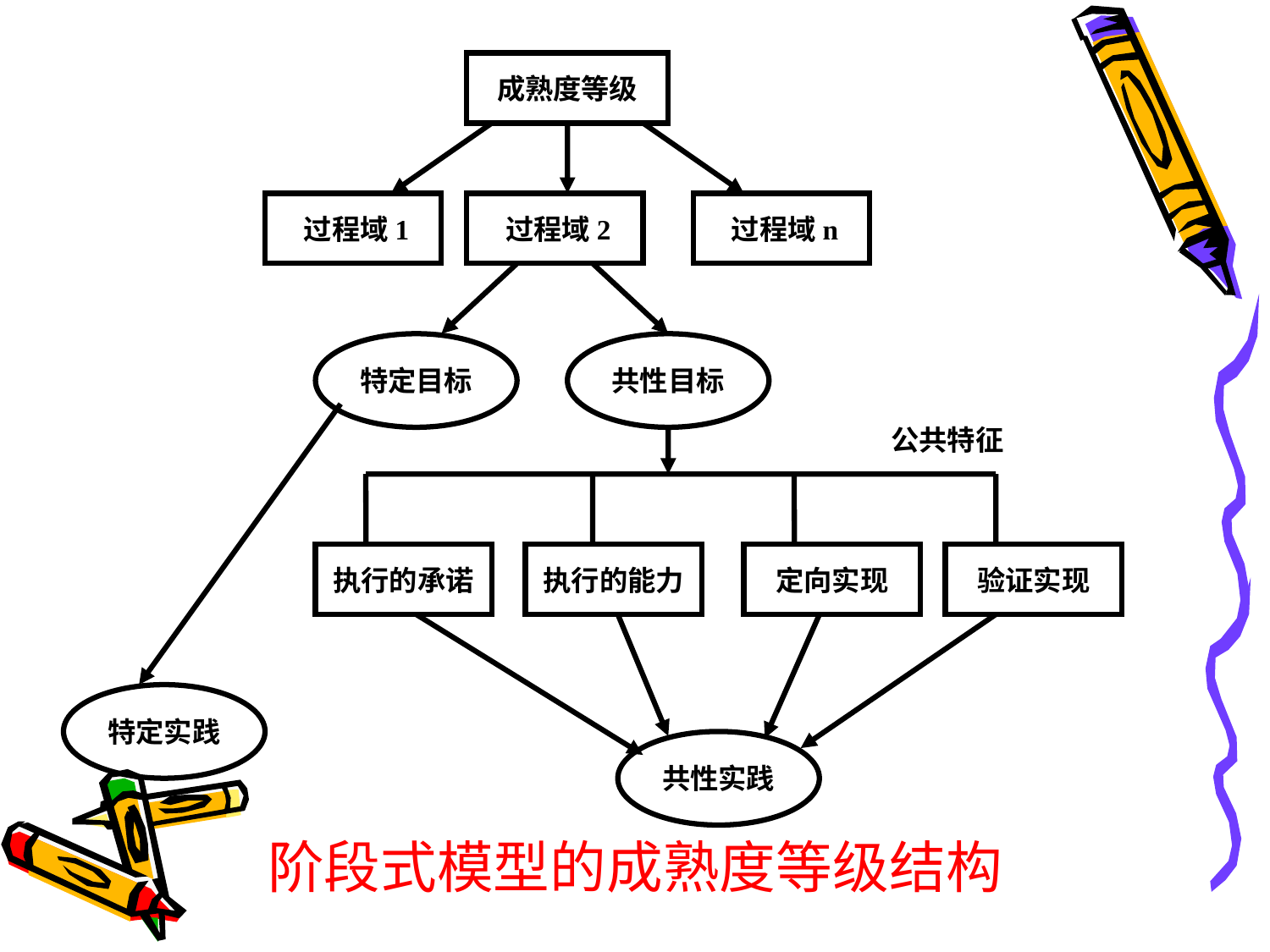

成熟度等级
过程域1
过程域2
过程域n
特定目标
共性目标
执行的承诺
执行的能力
定向实现
验证实现
特定实践
共性实践

公共特征
阶段式模型的成熟度等级结构